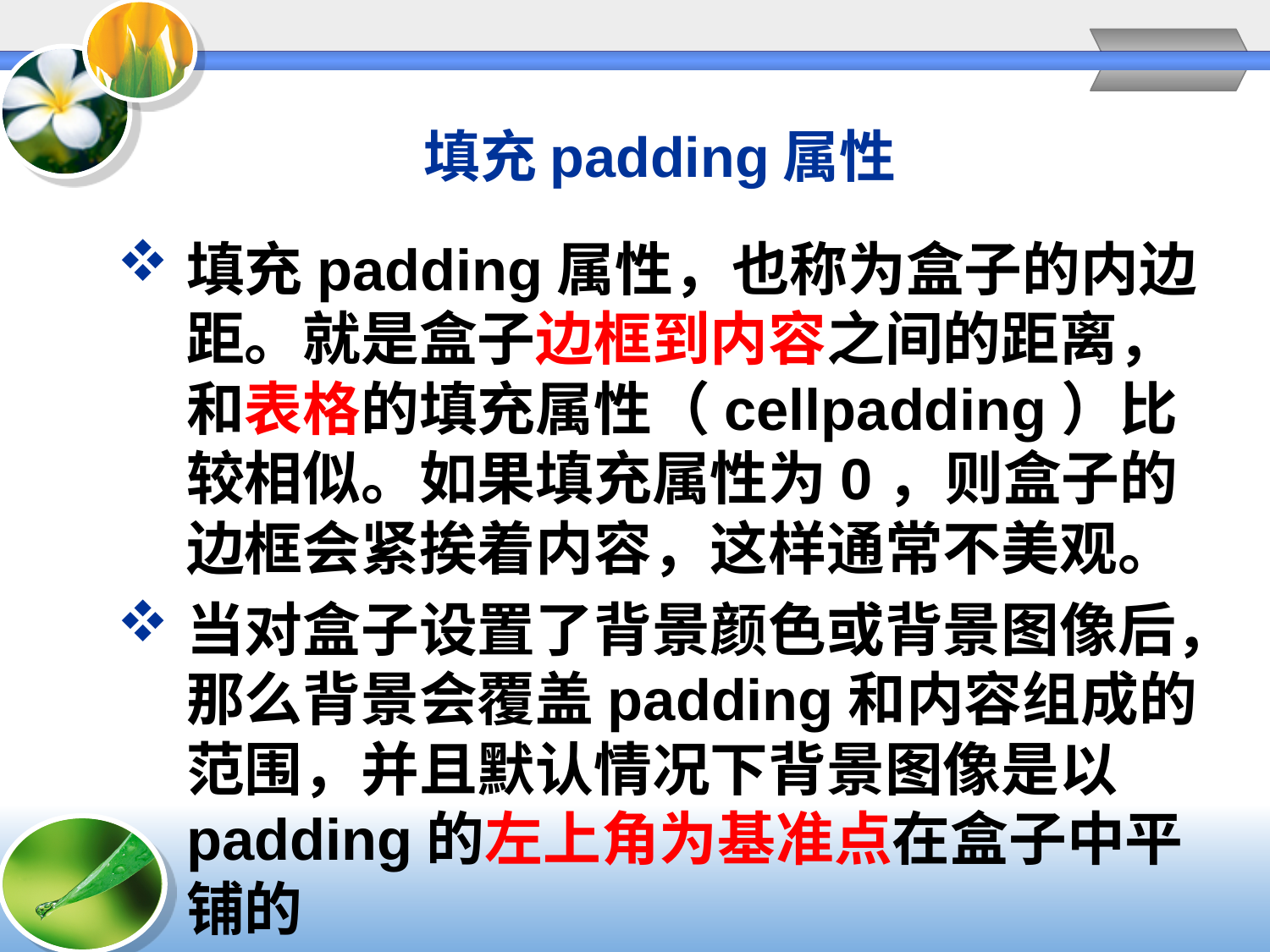

# 填充padding属性
填充padding属性，也称为盒子的内边距。就是盒子边框到内容之间的距离，和表格的填充属性（cellpadding）比较相似。如果填充属性为0，则盒子的边框会紧挨着内容，这样通常不美观。
当对盒子设置了背景颜色或背景图像后，那么背景会覆盖padding和内容组成的范围，并且默认情况下背景图像是以padding的左上角为基准点在盒子中平铺的